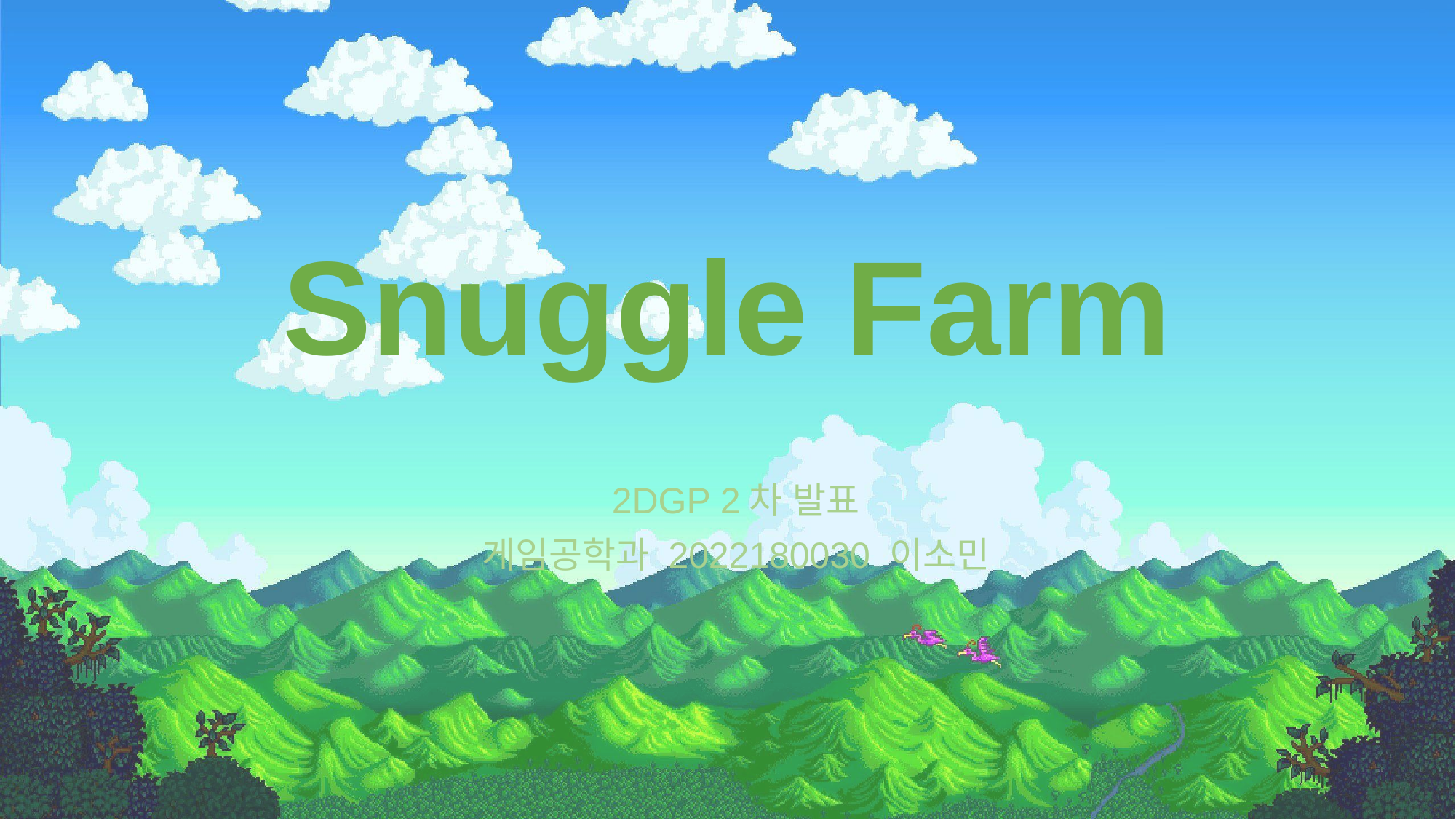

# Snuggle Farm
2DGP 2차 발표
게임공학과 2022180030 이소민